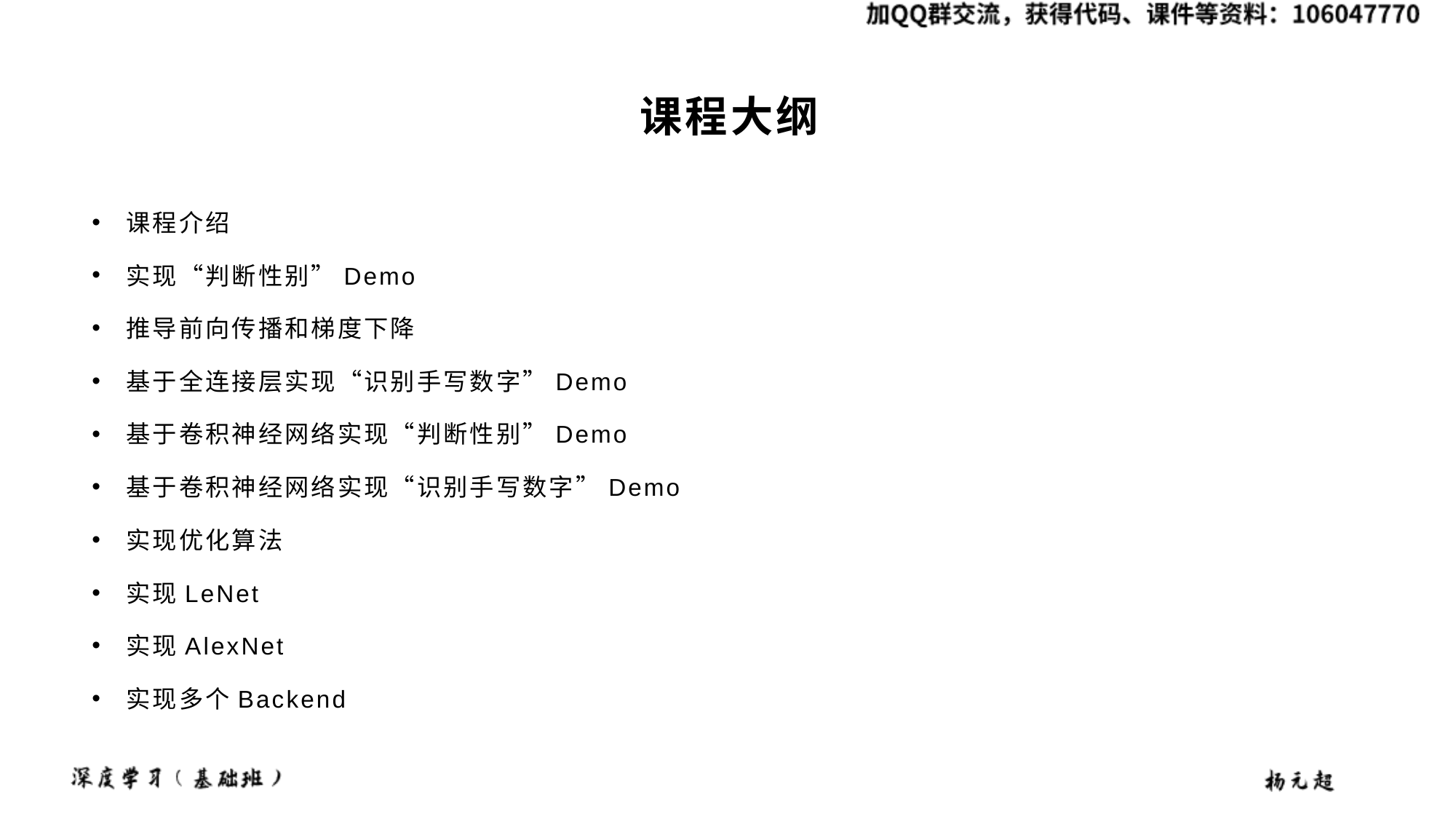

# 课程大纲
课程介绍
实现“判断性别”Demo
推导前向传播和梯度下降
基于全连接层实现“识别手写数字”Demo
基于卷积神经网络实现“判断性别”Demo
基于卷积神经网络实现“识别手写数字”Demo
实现优化算法
实现LeNet
实现AlexNet
实现多个Backend